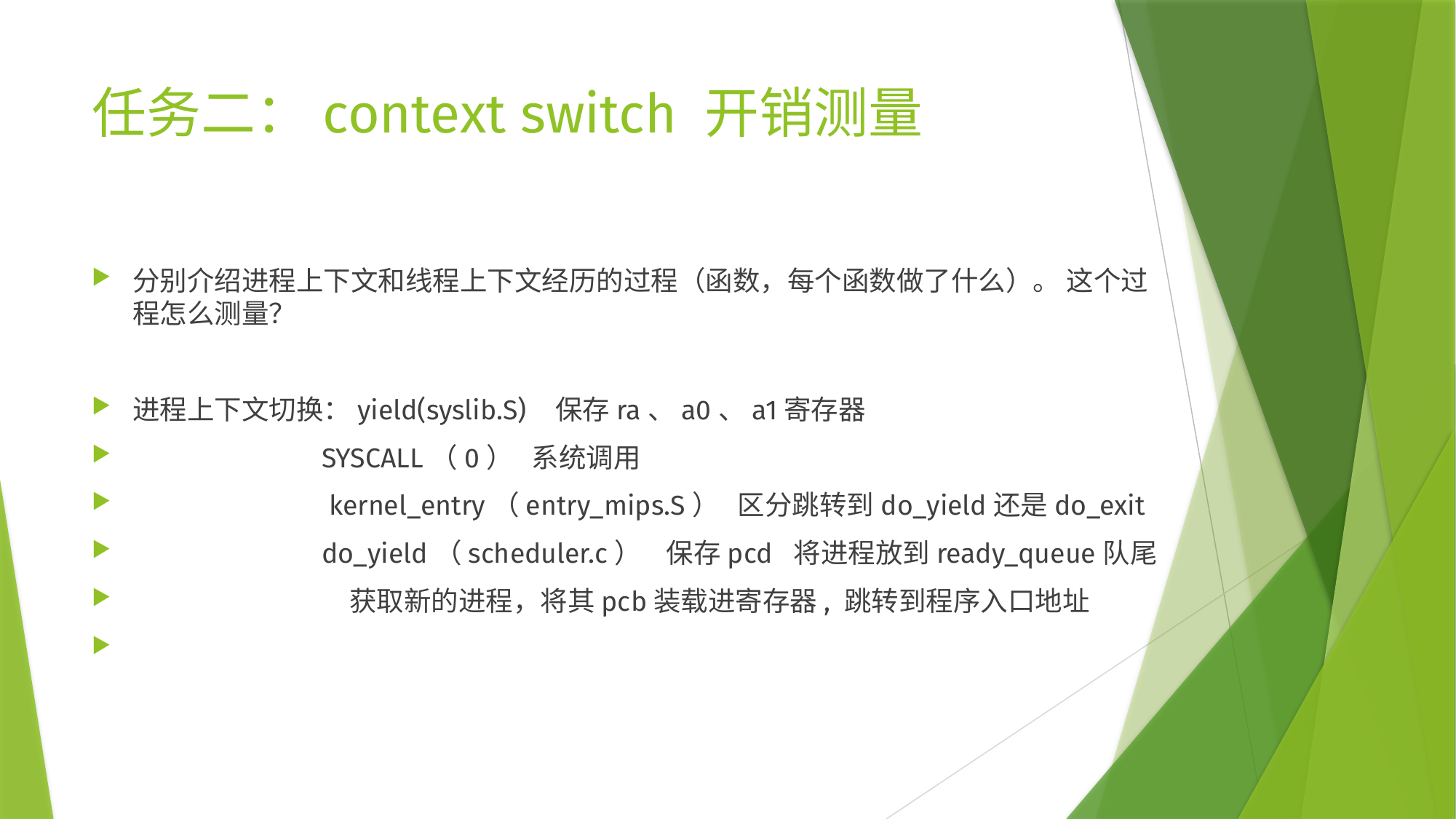

# 任务二：context switch 开销测量
分别介绍进程上下文和线程上下文经历的过程（函数，每个函数做了什么）。 这个过程怎么测量？

进程上下文切换：yield(syslib.S)   保存ra、a0、a1寄存器
                          SYSCALL（0）   系统调用
                           kernel_entry（entry_mips.S）   区分跳转到do_yield还是do_exit
                          do_yield（scheduler.c）    保存pcd  将进程放到ready_queue队尾
                                  获取新的进程，将其pcb装载进寄存器, 跳转到程序入口地址